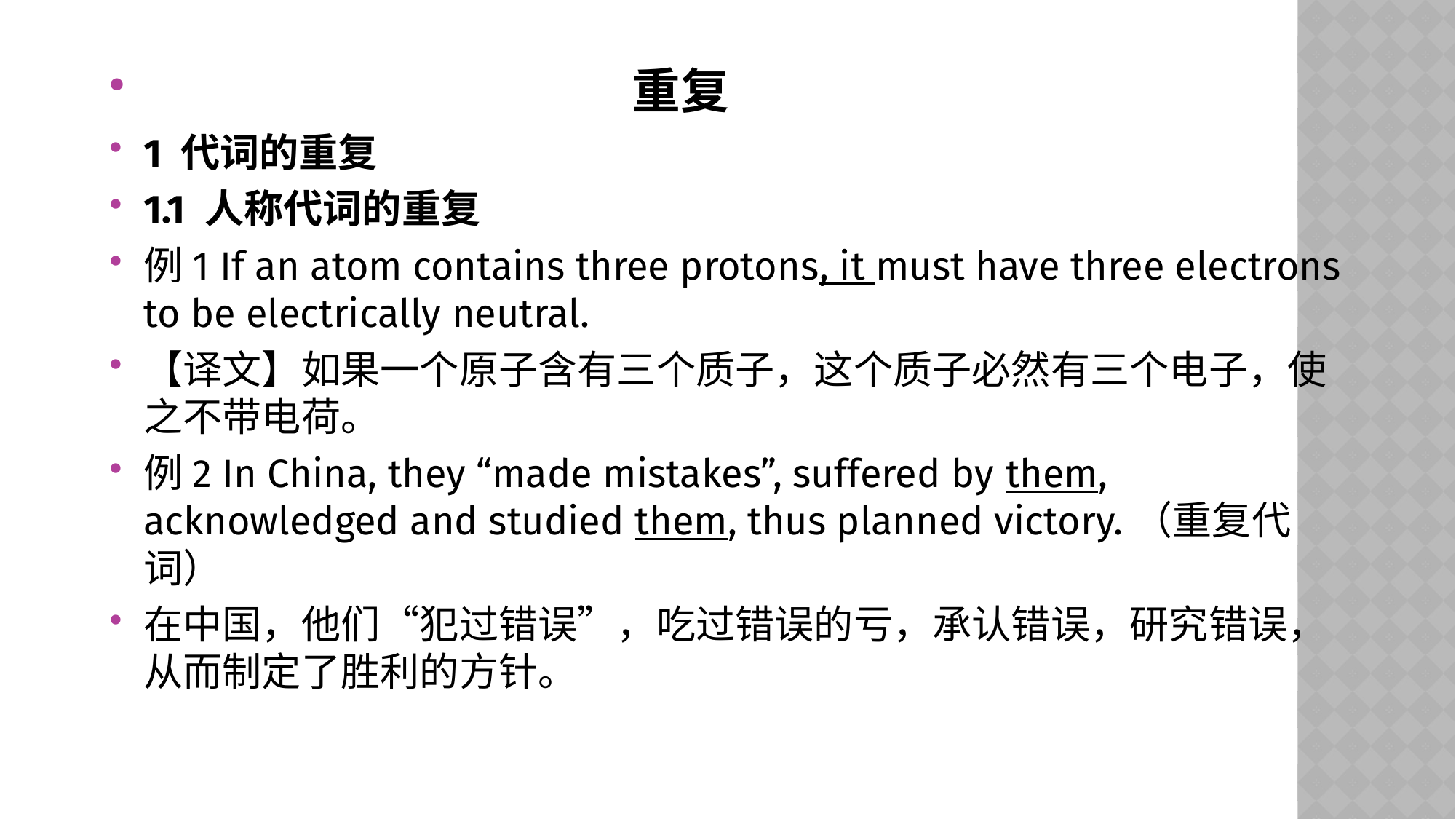

重复
1 代词的重复
1.1 人称代词的重复
例1 If an atom contains three protons, it must have three electrons to be electrically neutral.
【译文】如果一个原子含有三个质子，这个质子必然有三个电子，使之不带电荷。
例2 In China, they “made mistakes”, suffered by them, acknowledged and studied them, thus planned victory.（重复代词）
在中国，他们“犯过错误”，吃过错误的亏，承认错误，研究错误，从而制定了胜利的方针。